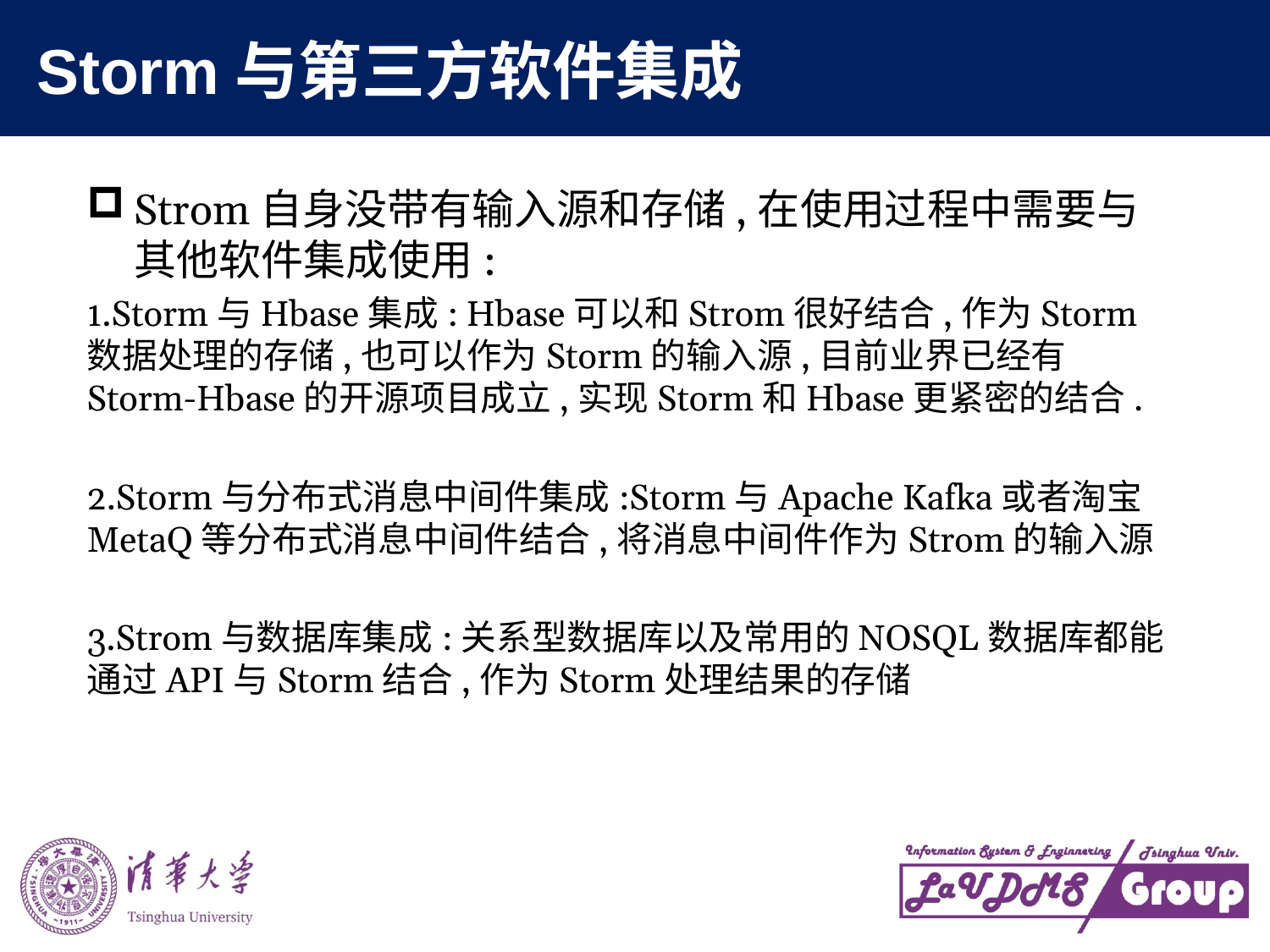

# Storm与第三方软件集成
Strom自身没带有输入源和存储,在使用过程中需要与其他软件集成使用:
1.Storm与Hbase集成: Hbase可以和Strom很好结合,作为Storm数据处理的存储,也可以作为Storm的输入源,目前业界已经有Storm-Hbase的开源项目成立,实现Storm和Hbase更紧密的结合.

2.Storm与分布式消息中间件集成:Storm与Apache Kafka或者淘宝MetaQ等分布式消息中间件结合,将消息中间件作为Strom的输入源

3.Strom与数据库集成:关系型数据库以及常用的NOSQL数据库都能通过API与Storm结合,作为Storm处理结果的存储